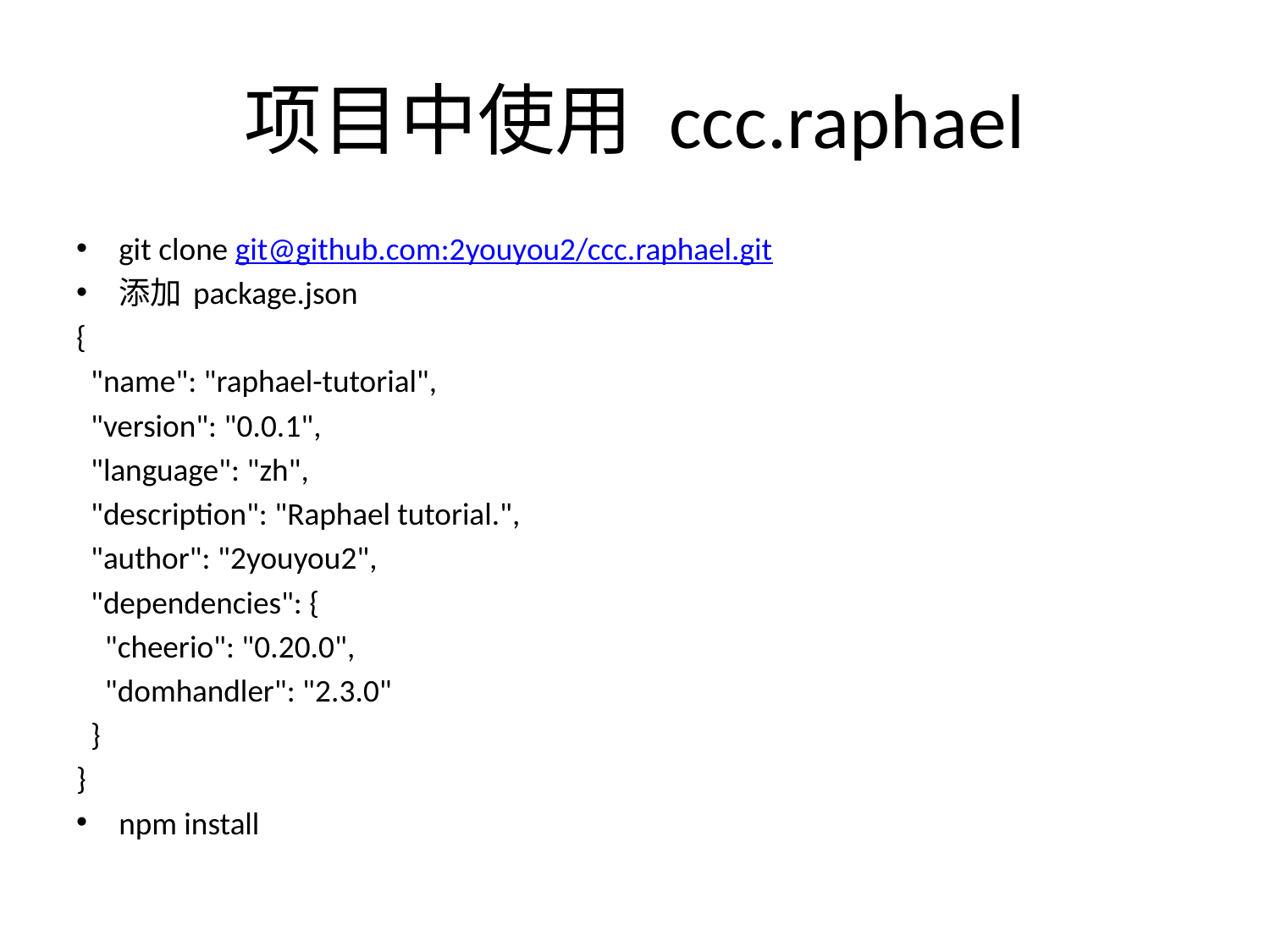

# 项目中使用 ccc.raphael
git clone git@github.com:2youyou2/ccc.raphael.git
添加 package.json
{
  "name": "raphael-tutorial",
  "version": "0.0.1",
  "language": "zh",
  "description": "Raphael tutorial.",
  "author": "2youyou2",
  "dependencies": {
    "cheerio": "0.20.0",
    "domhandler": "2.3.0"
  }
}
npm install